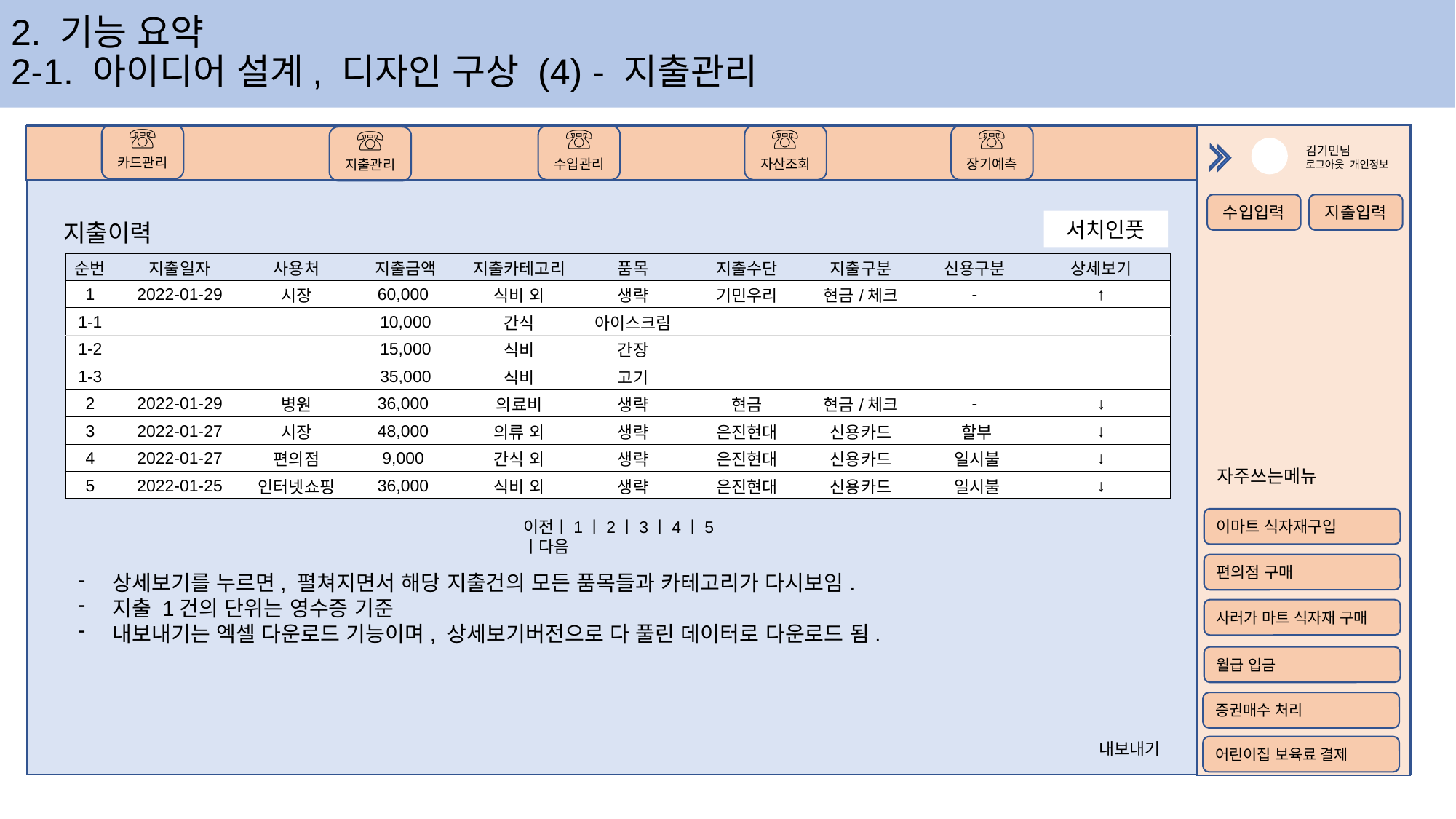

2. 기능 요약
2-1. 아이디어 설계, 디자인 구상 (4) - 지출관리
☏
카드관리
☏
수입관리
☏
자산조회
☏
장기예측

☏
지출관리

김기민님
로그아웃  개인정보

수입입력
지출입력
자주쓰는메뉴
이마트 식자재구입
편의점 구매
사러가 마트 식자재 구매
월급 입금
증권매수 처리
어린이집 보육료 결제
서치인풋
지출이력
| 순번 | 지출일자 | 사용처 | 지출금액 | 지출카테고리 | 품목 | 지출수단 | 지출구분 | 신용구분 | 상세보기 |
| --- | --- | --- | --- | --- | --- | --- | --- | --- | --- |
| 1 | 2022-01-29 | 시장 | 60,000 | 식비 외 | 생략 | 기민우리 | 현금/체크 | - | ↑ |
| 1-1 |  |  | 10,000 | 간식 | 아이스크림 |  |  |  |  |
| 1-2 |  |  | 15,000 | 식비 | 간장 |  |  |  |  |
| 1-3 |  |  | 35,000 | 식비 | 고기 |  |  |  |  |
| 2 | 2022-01-29 | 병원 | 36,000 | 의료비 | 생략 | 현금 | 현금/체크 | - | ↓ |
| 3 | 2022-01-27 | 시장 | 48,000 | 의류 외 | 생략 | 은진현대 | 신용카드 | 할부 | ↓ |
| 4 | 2022-01-27 | 편의점 | 9,000 | 간식 외 | 생략 | 은진현대 | 신용카드 | 일시불 | ↓ |
| 5 | 2022-01-25 | 인터넷쇼핑 | 36,000 | 식비 외 | 생략 | 은진현대 | 신용카드 | 일시불 | ↓ |
지출단위의 기준은 카드결제시
내보내기는 엑셀 다운로드 기능이며, 목록을 떠나 전체자료를 내보내고,상세보기 버전으로 다 풀린 데이터가 다 선택됨
이전ㅣ1ㅣ2ㅣ3ㅣ4ㅣ5ㅣ다음
상세보기를 누르면, 펼쳐지면서 해당 지출건의 모든 품목들과 카테고리가 다시보임.
지출 1건의 단위는 영수증 기준
내보내기는 엑셀 다운로드 기능이며, 상세보기버전으로 다 풀린 데이터로 다운로드 됨.
내보내기